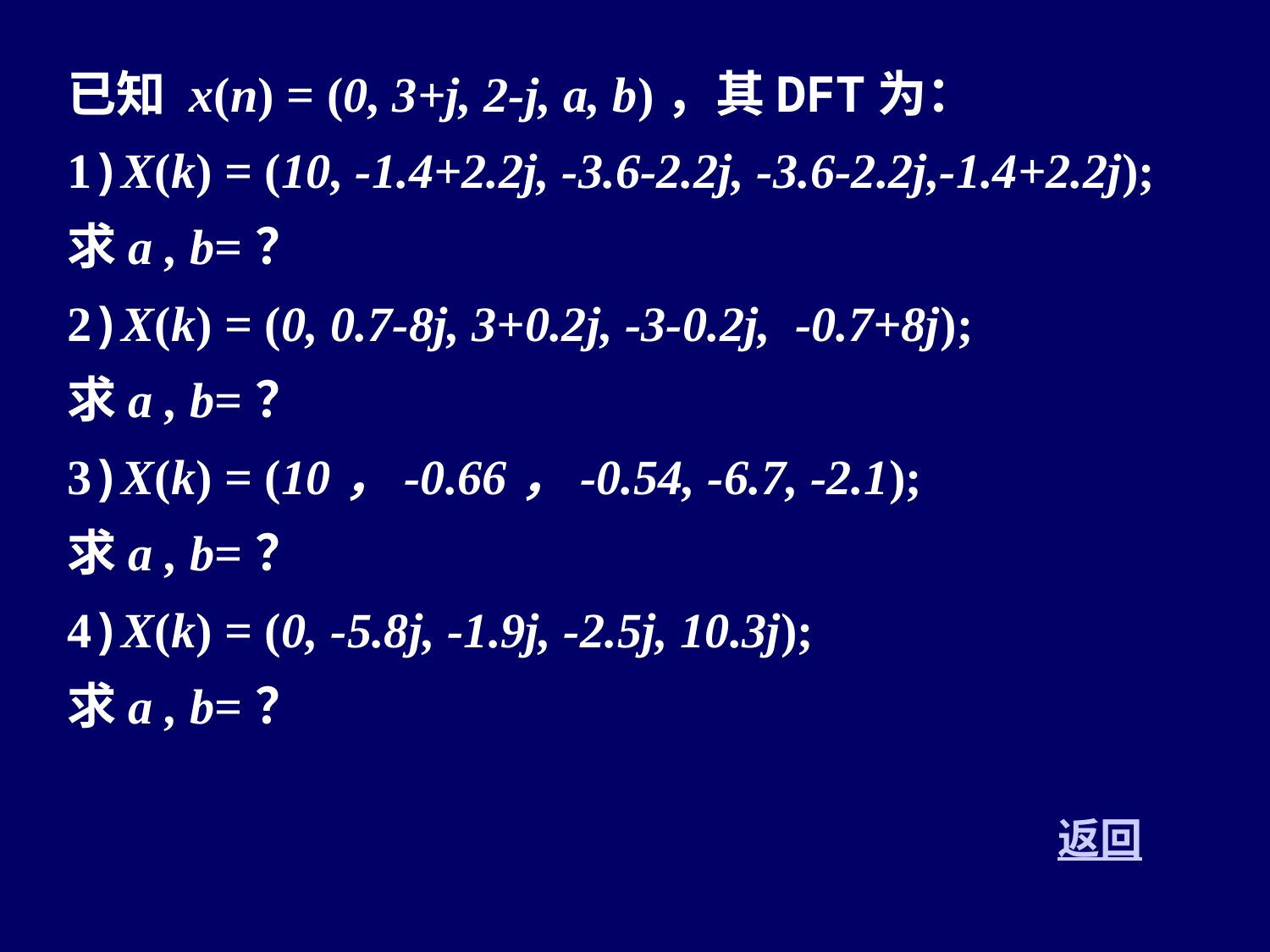

已知 x(n) = (0, 3+j, 2-j, a, b)，其DFT为：
1)X(k) = (10, -1.4+2.2j, -3.6-2.2j, -3.6-2.2j,-1.4+2.2j);
求a , b=？
2)X(k) = (0, 0.7-8j, 3+0.2j, -3-0.2j,  -0.7+8j);
求a , b=？
3)X(k) = (10，-0.66，-0.54, -6.7, -2.1);
求a , b=？
4)X(k) = (0, -5.8j, -1.9j, -2.5j, 10.3j);
求a , b=？
返回